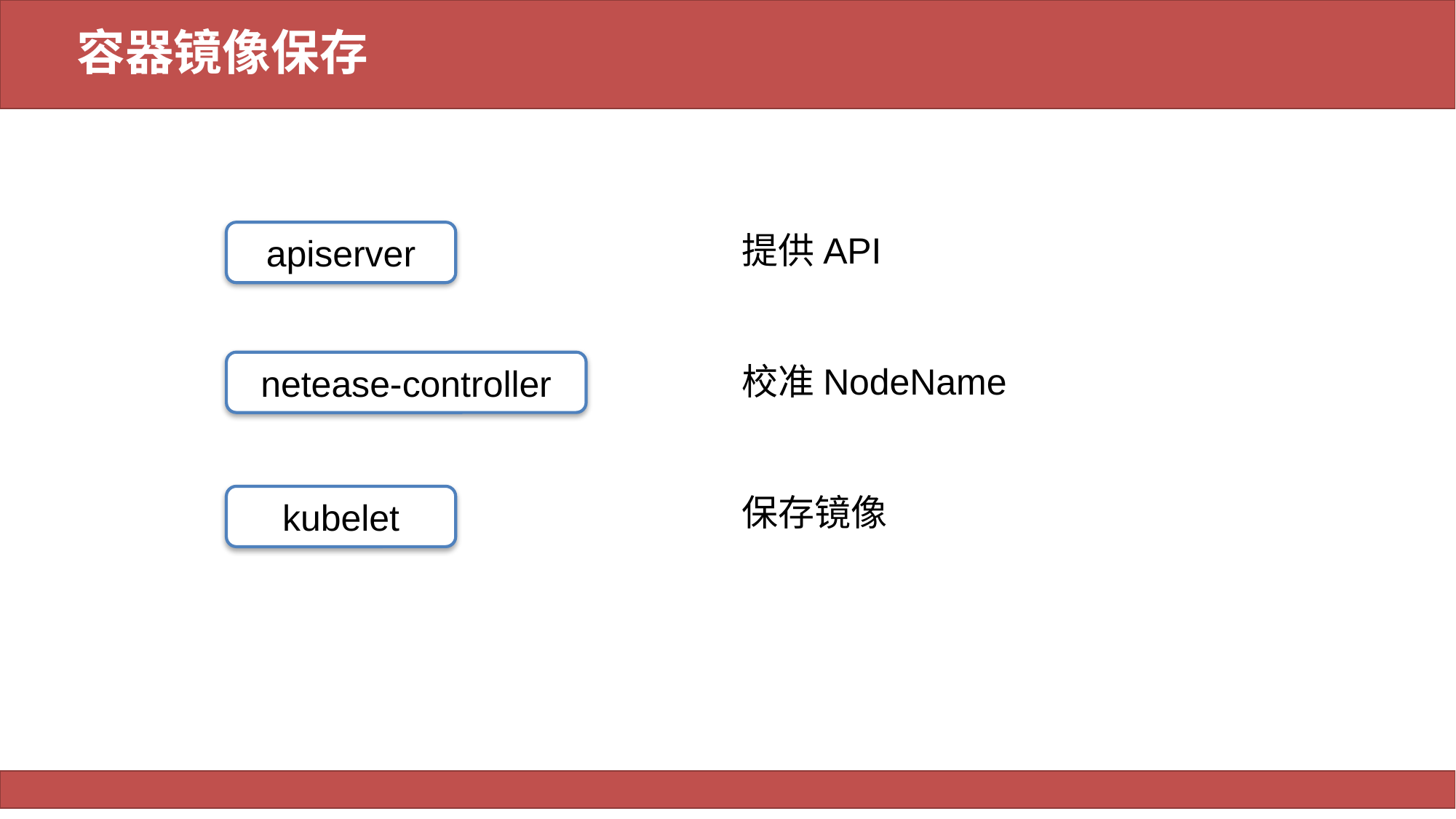

# 容器镜像保存
提供API

校准NodeName

保存镜像

apiserver
netease-controller
kubelet